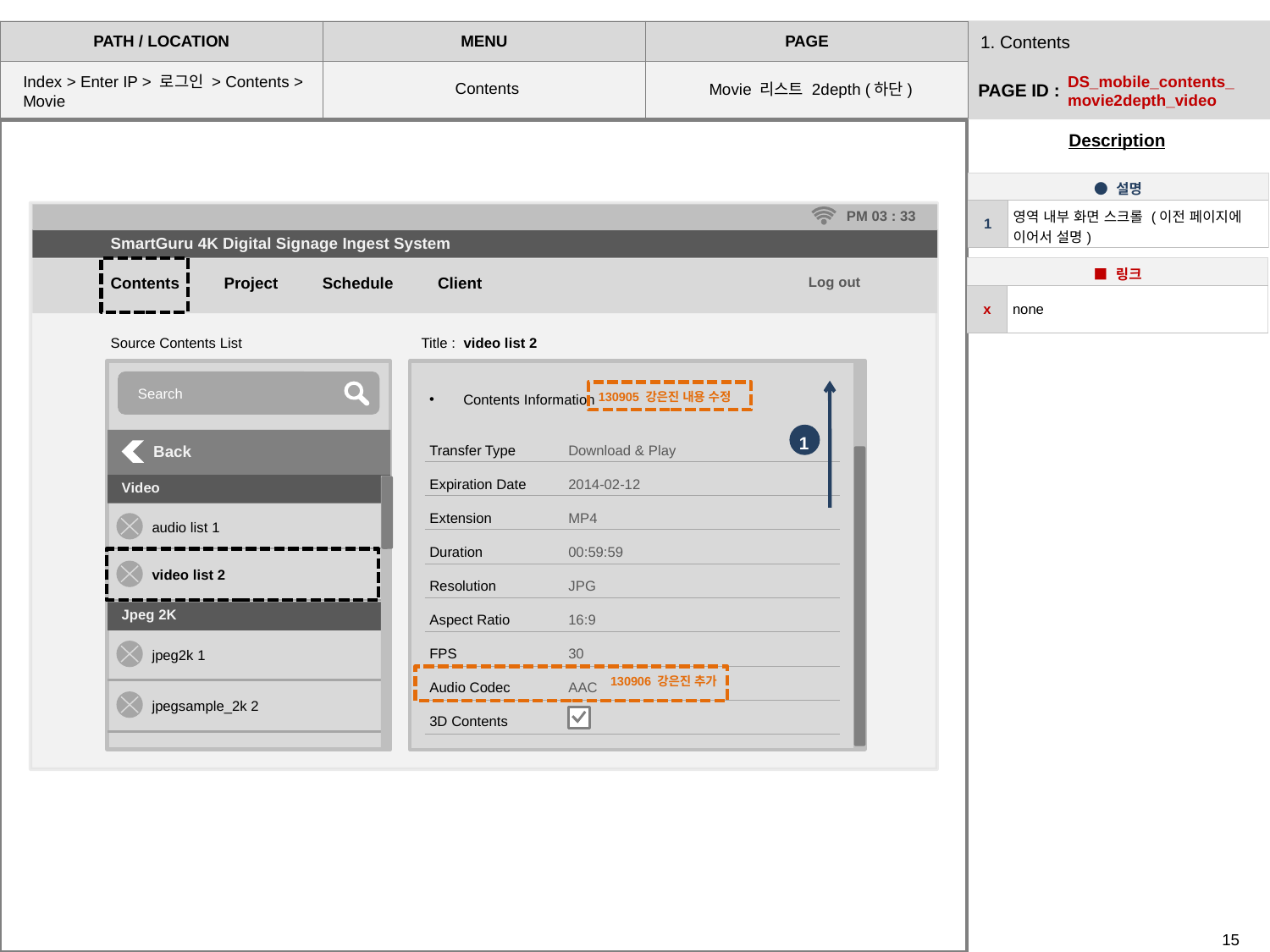

1. Contents

DS_mobile_contents_movie2depth_video
Index > Enter IP > 로그인 > Contents >
Movie
Contents
Movie 리스트 2depth (하단)
| ● 설명 |  |
| --- | --- |
| 1 | 영역 내부 화면 스크롤 (이전 페이지에 이어서 설명) |
PM 03 : 33

SmartGuru 4K Digital Signage Ingest System

| ■ 링크 |  |
| --- | --- |
| x | none |

Contents          Project          Schedule          Client
Log out
Source Contents List
Title :  video list 2

Search

130905 강은진 내용 수정
 Contents Information
1

Transfer Type
Expiration Date
Extension
Duration
Resolution
Aspect Ratio
FPS
Audio Codec
3D Contents
Download & Play
2014-02-12
MP4
00:59:59
JPG
16:9
30
AAC

Back

Video

audio list 1

video list 2

Jpeg 2K

jpeg2k 1

jpegsample_2k 2

130906 강은진 추가

15